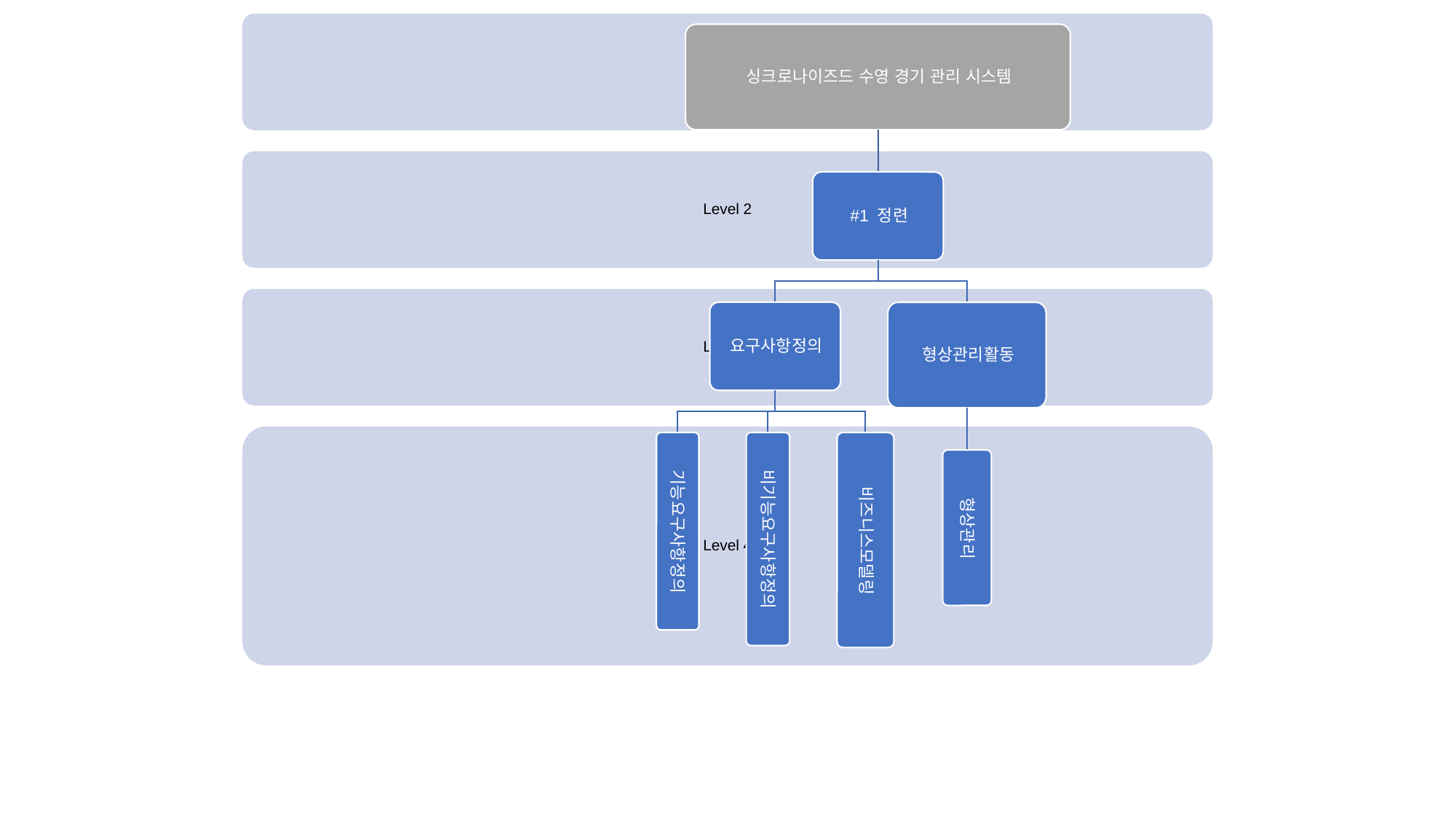

Level 4
Level 3
Level 2
Level 1
싱크로나이즈드 수영 경기 관리 시스템
#1 정련
요구사항정의
기능요구사항정의
비기능요구사항정의
비즈니스모델링
형상관리활동
형상관리